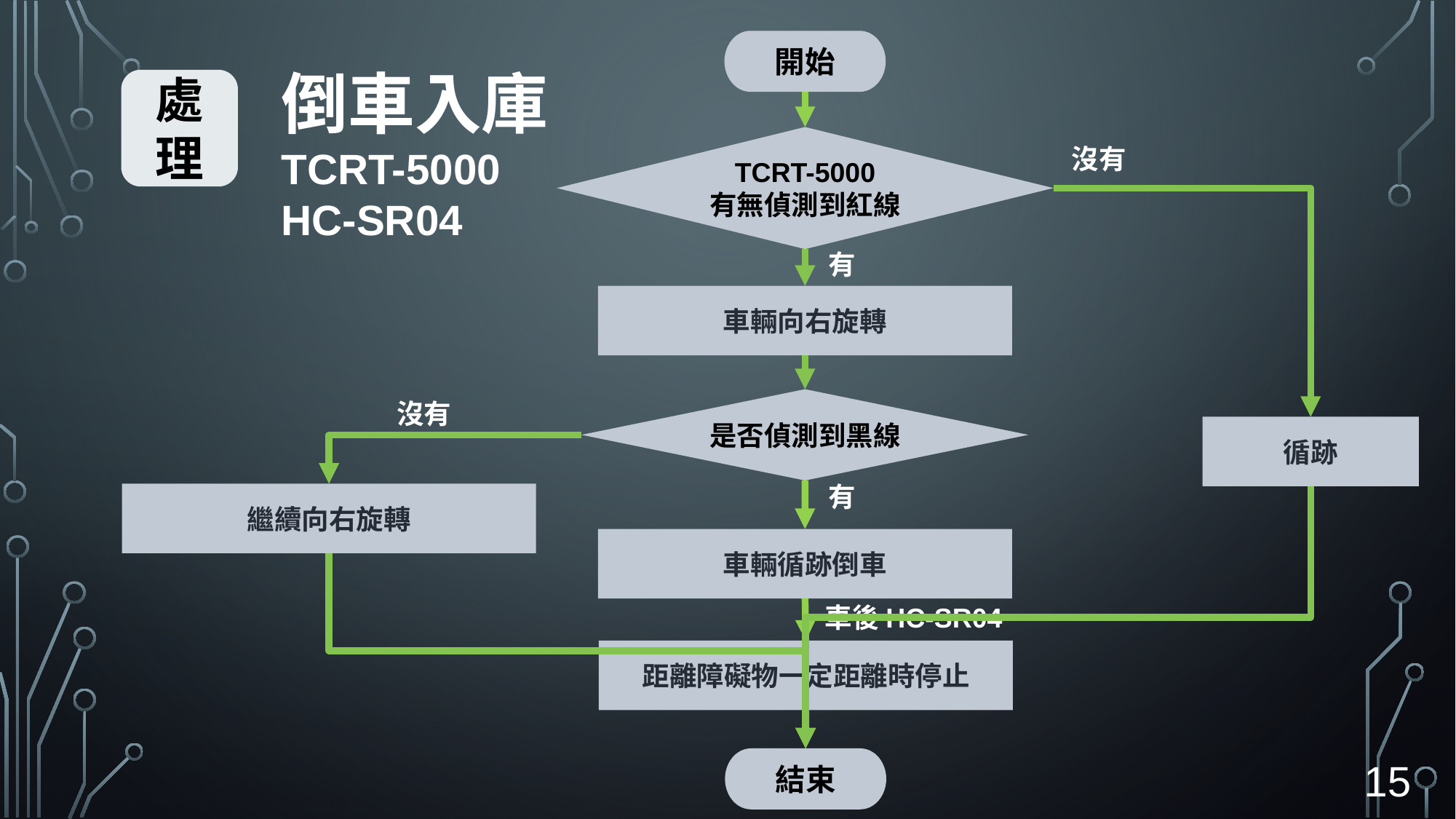

開始
倒車入庫
TCRT-5000
HC-SR04
處理
TCRT-5000
有無偵測到紅線
沒有
有
車輛向右旋轉
是否偵測到黑線
沒有
循跡
有
繼續向右旋轉
車輛循跡倒車
車後HC-SR04
距離障礙物一定距離時停止
結束
15